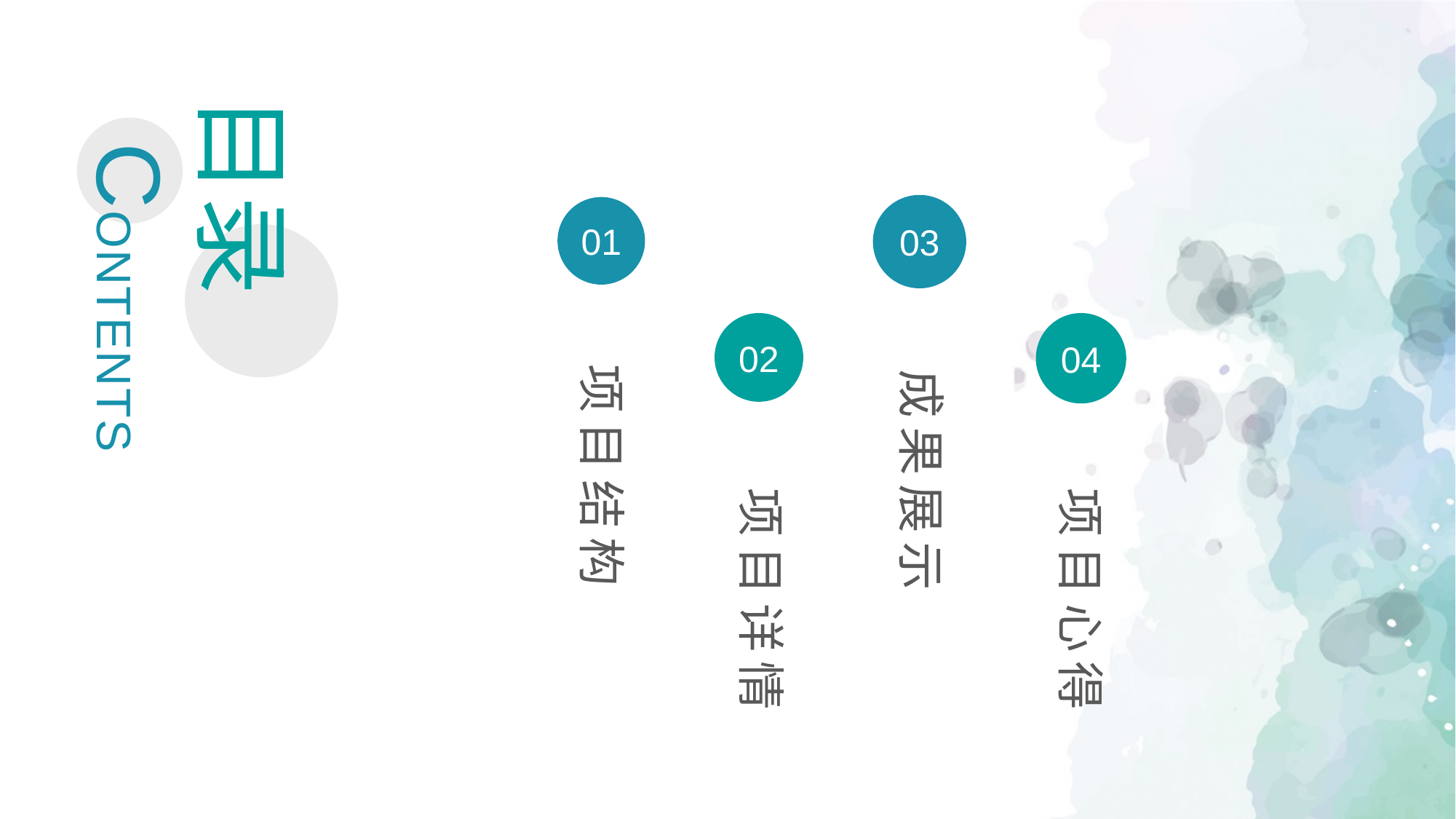

目录

CONTENTS
03
01
  项目结构
04
02
  成果展示
  项目详情
  项目心得